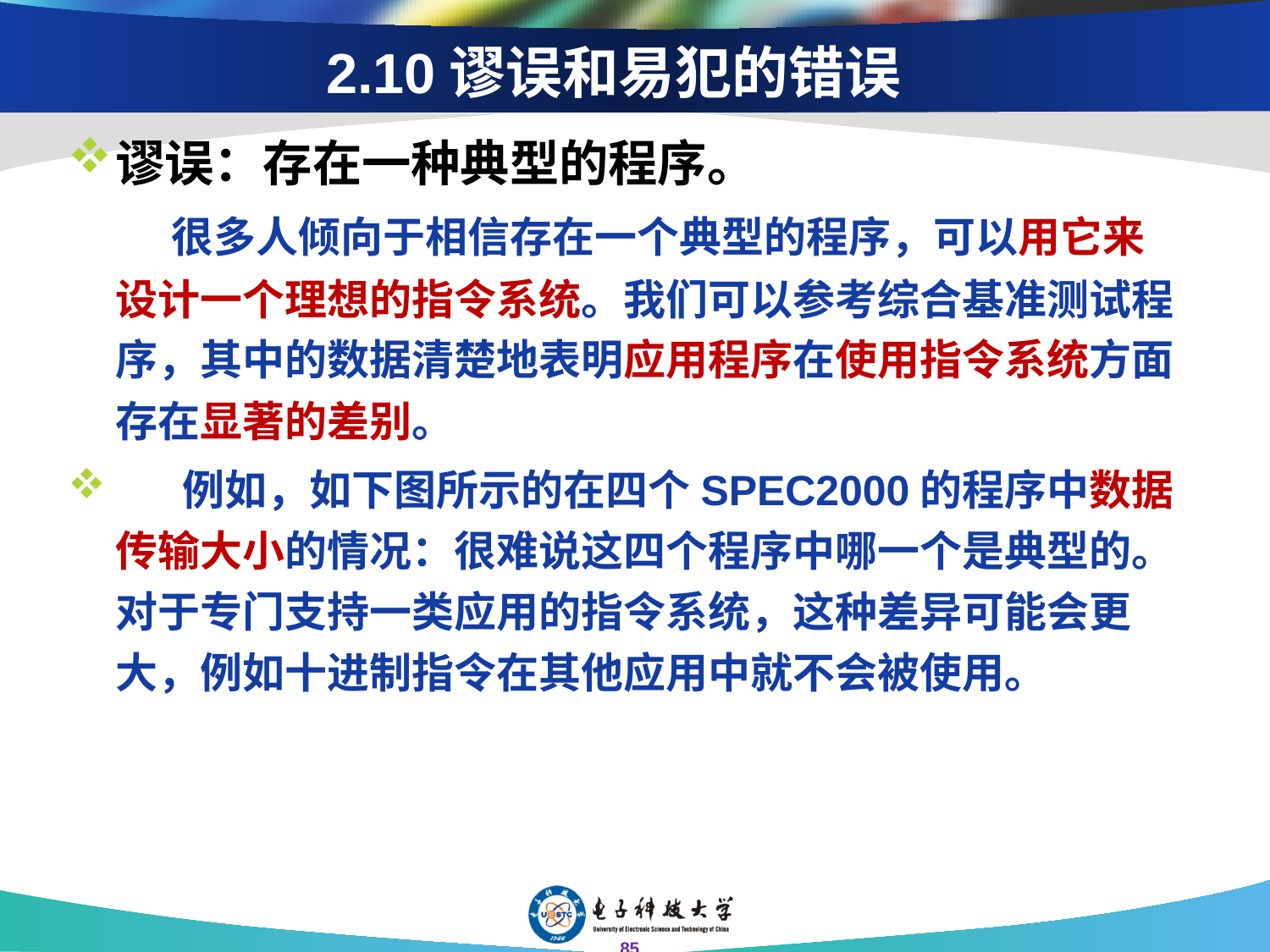

# 2.10谬误和易犯的错误
谬误：存在一种典型的程序。
     很多人倾向于相信存在一个典型的程序，可以用它来设计一个理想的指令系统。我们可以参考综合基准测试程序，其中的数据清楚地表明应用程序在使用指令系统方面存在显著的差别。
      例如，如下图所示的在四个SPEC2000的程序中数据传输大小的情况：很难说这四个程序中哪一个是典型的。对于专门支持一类应用的指令系统，这种差异可能会更大，例如十进制指令在其他应用中就不会被使用。
85